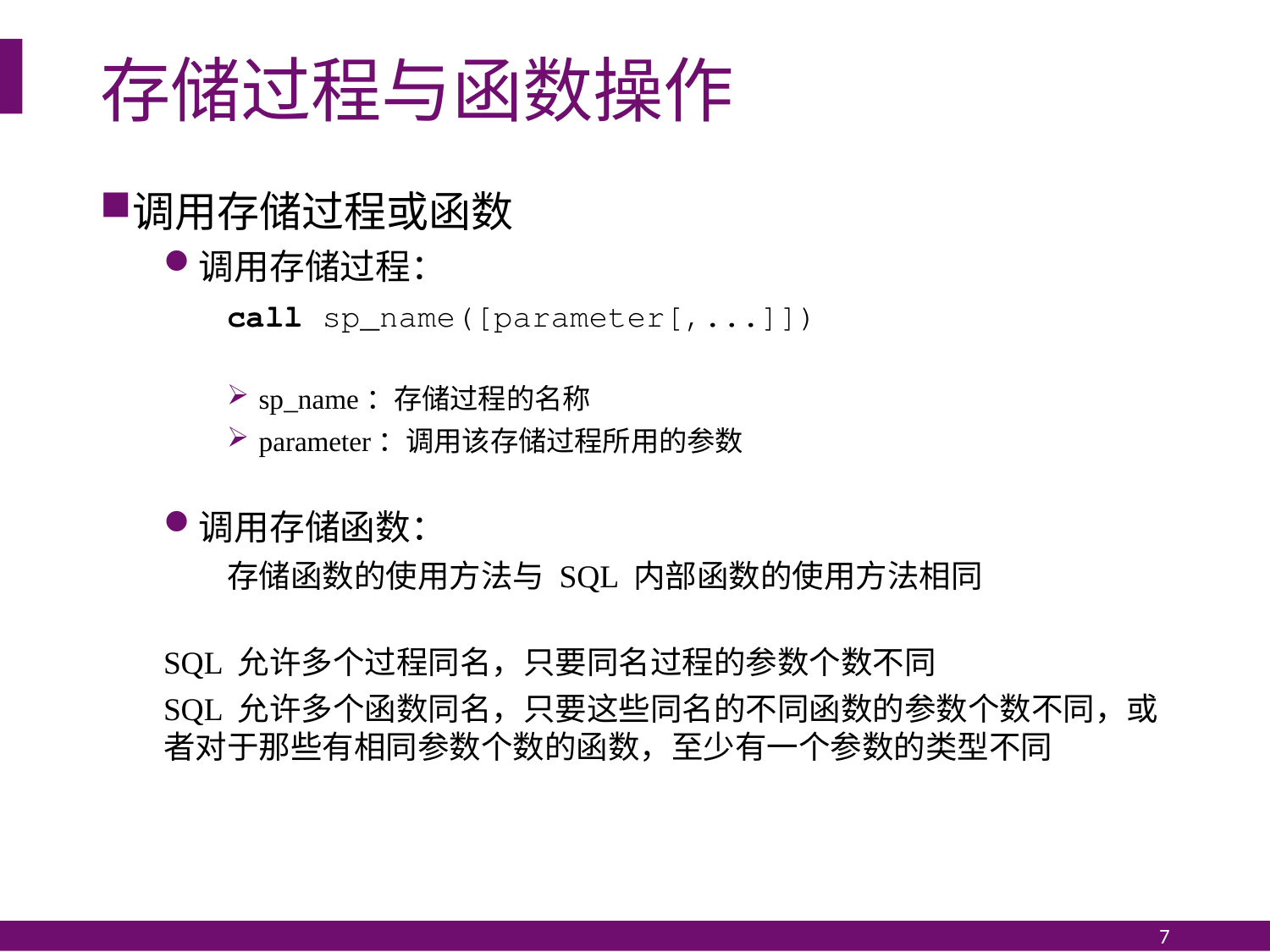

# 存储过程与函数操作
调用存储过程或函数
调用存储过程：
call sp_name([parameter[,...]])

sp_name：存储过程的名称
parameter：调用该存储过程所用的参数

调用存储函数：
存储函数的使用方法与 SQL 内部函数的使用方法相同

SQL 允许多个过程同名，只要同名过程的参数个数不同
SQL 允许多个函数同名，只要这些同名的不同函数的参数个数不同，或者对于那些有相同参数个数的函数，至少有一个参数的类型不同

7